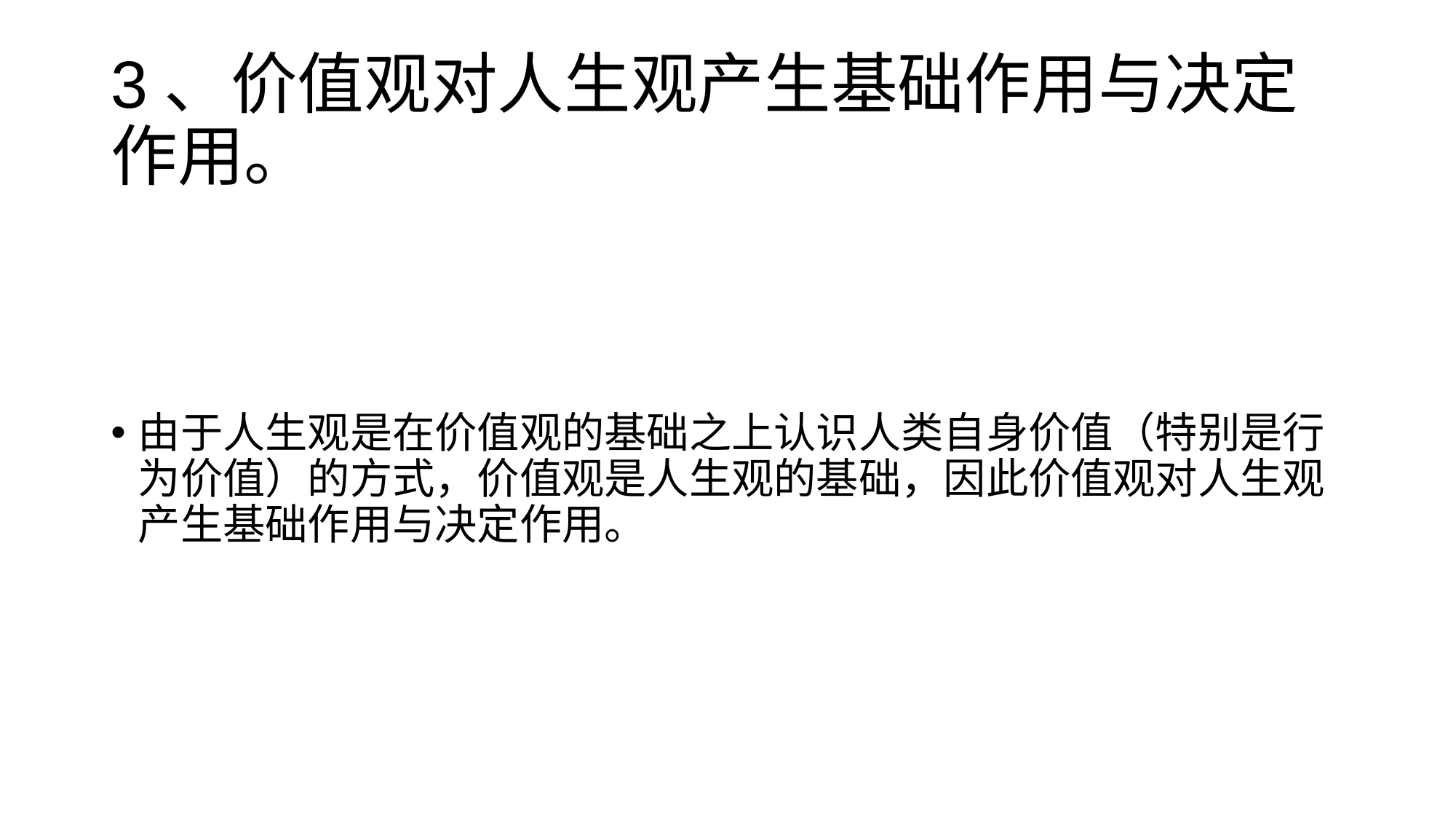

# 3、价值观对人生观产生基础作用与决定作用。

由于人生观是在价值观的基础之上认识人类自身价值（特别是行为价值）的方式，价值观是人生观的基础，因此价值观对人生观产生基础作用与决定作用。